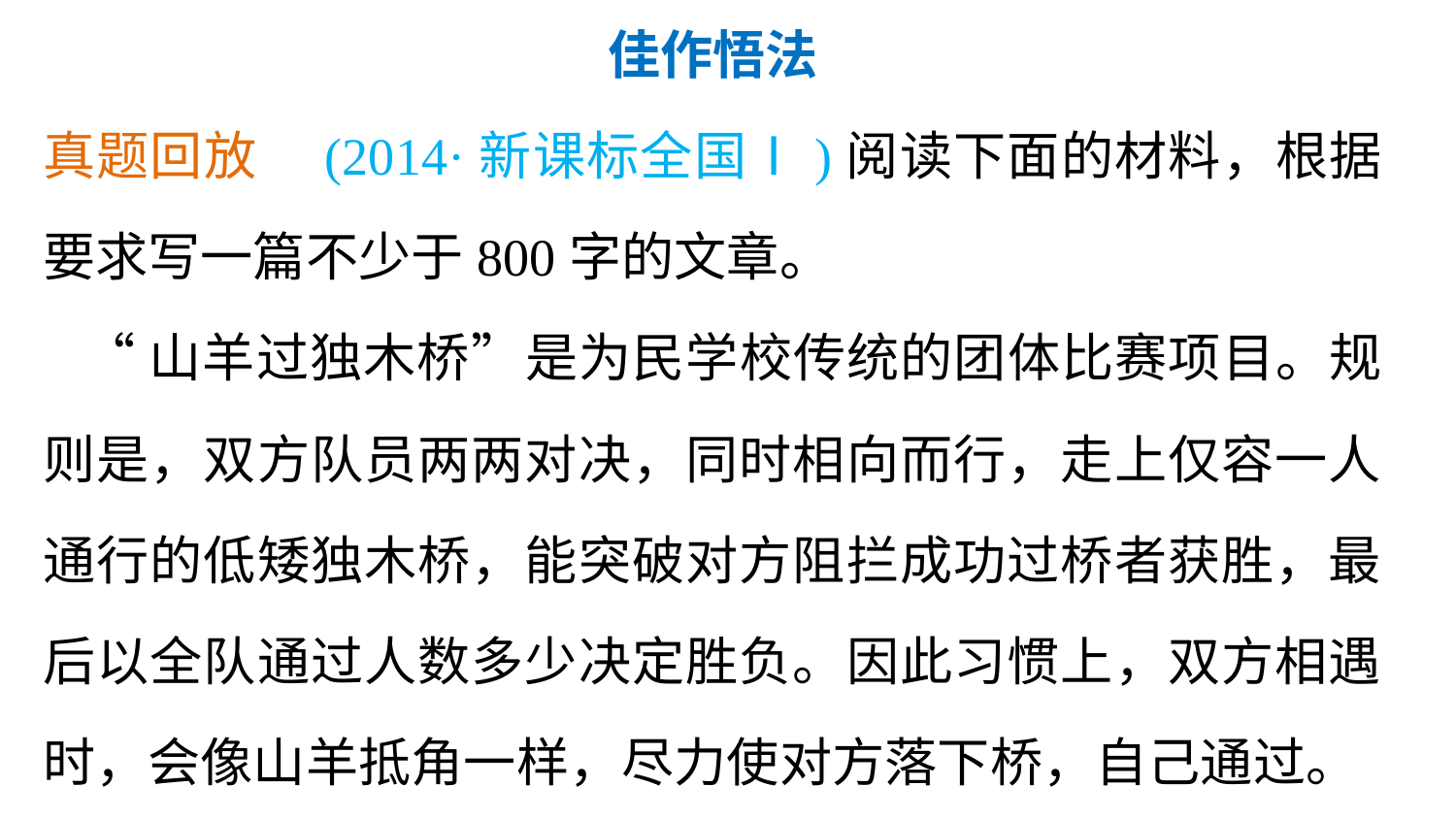

佳作悟法
真题回放　(2014·新课标全国Ⅰ)阅读下面的材料，根据要求写一篇不少于800字的文章。
   “山羊过独木桥”是为民学校传统的团体比赛项目。规则是，双方队员两两对决，同时相向而行，走上仅容一人通行的低矮独木桥，能突破对方阻拦成功过桥者获胜，最后以全队通过人数多少决定胜负。因此习惯上，双方相遇时，会像山羊抵角一样，尽力使对方落下桥，自己通过。